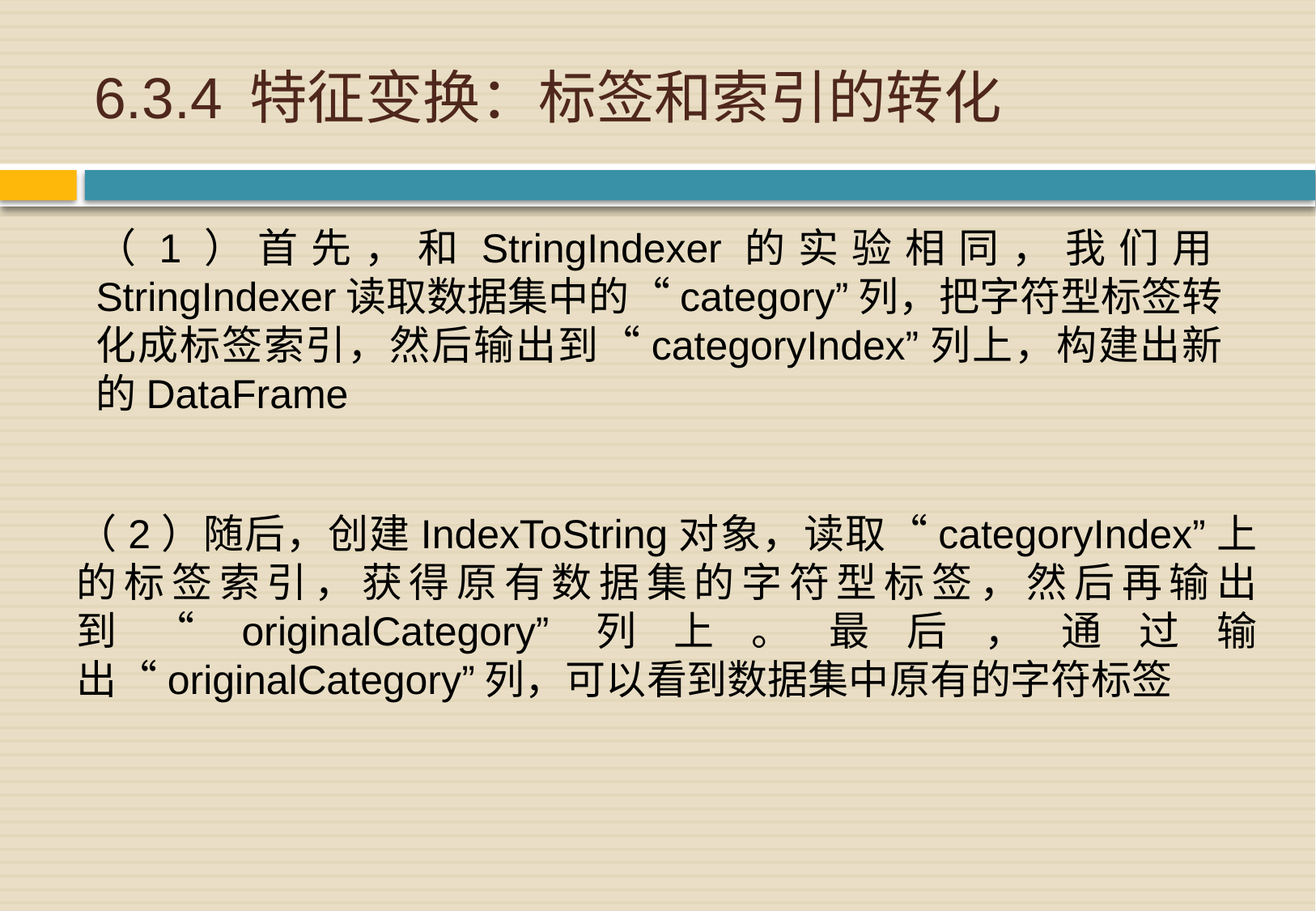

# 6.3.4 特征变换：标签和索引的转化
（1）首先，和StringIndexer的实验相同，我们用StringIndexer读取数据集中的“category”列，把字符型标签转化成标签索引，然后输出到“categoryIndex”列上，构建出新的DataFrame
（2）随后，创建IndexToString对象，读取“categoryIndex”上的标签索引，获得原有数据集的字符型标签，然后再输出到“originalCategory”列上。最后，通过输出“originalCategory”列，可以看到数据集中原有的字符标签